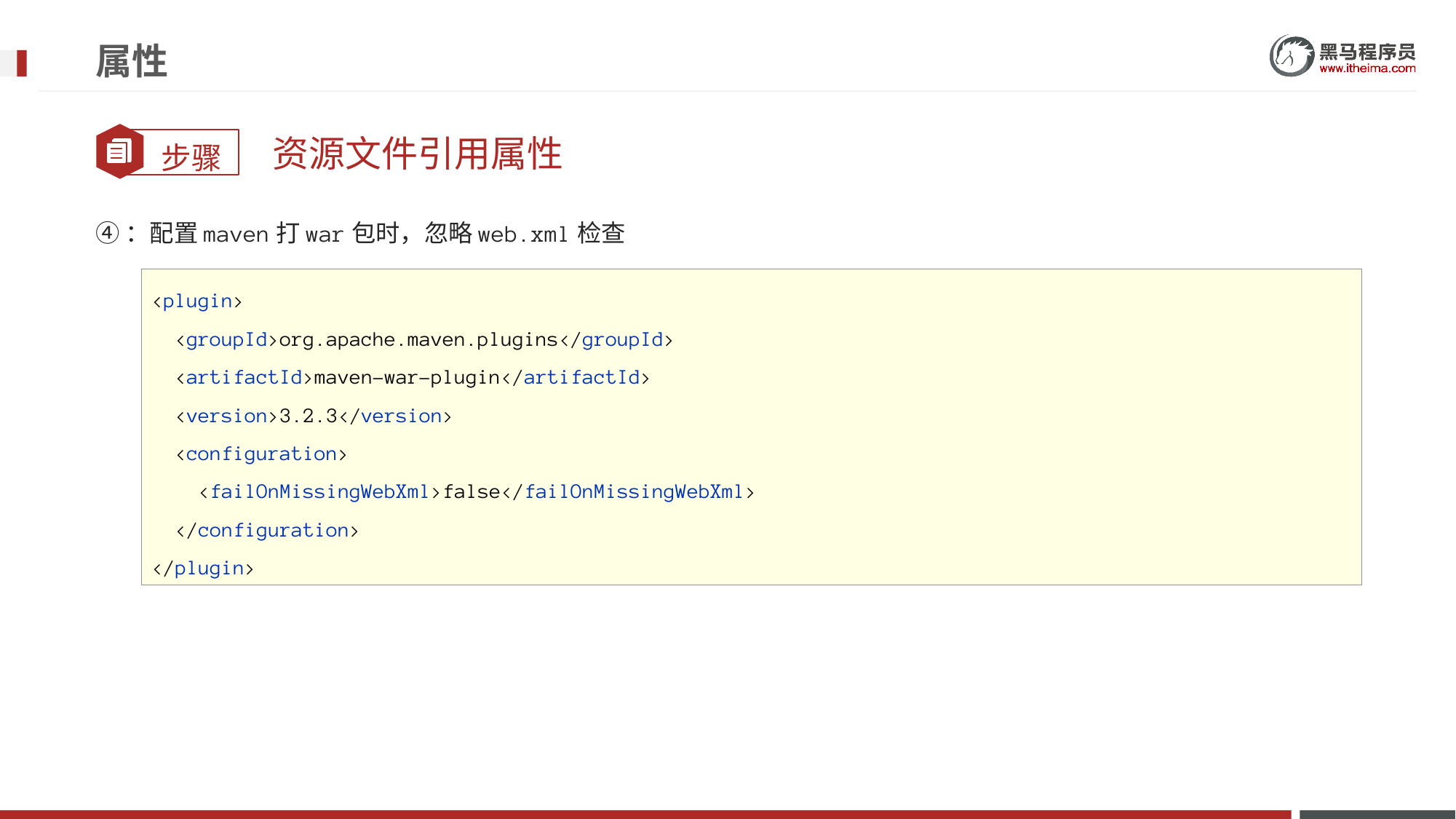

# 属性
资源文件引用属性
④：配置maven打war包时，忽略web.xml检查
<plugin>
  <groupId>org.apache.maven.plugins</groupId>
  <artifactId>maven-war-plugin</artifactId>
  <version>3.2.3</version>
  <configuration>
    <failOnMissingWebXml>false</failOnMissingWebXml>
  </configuration>
</plugin>